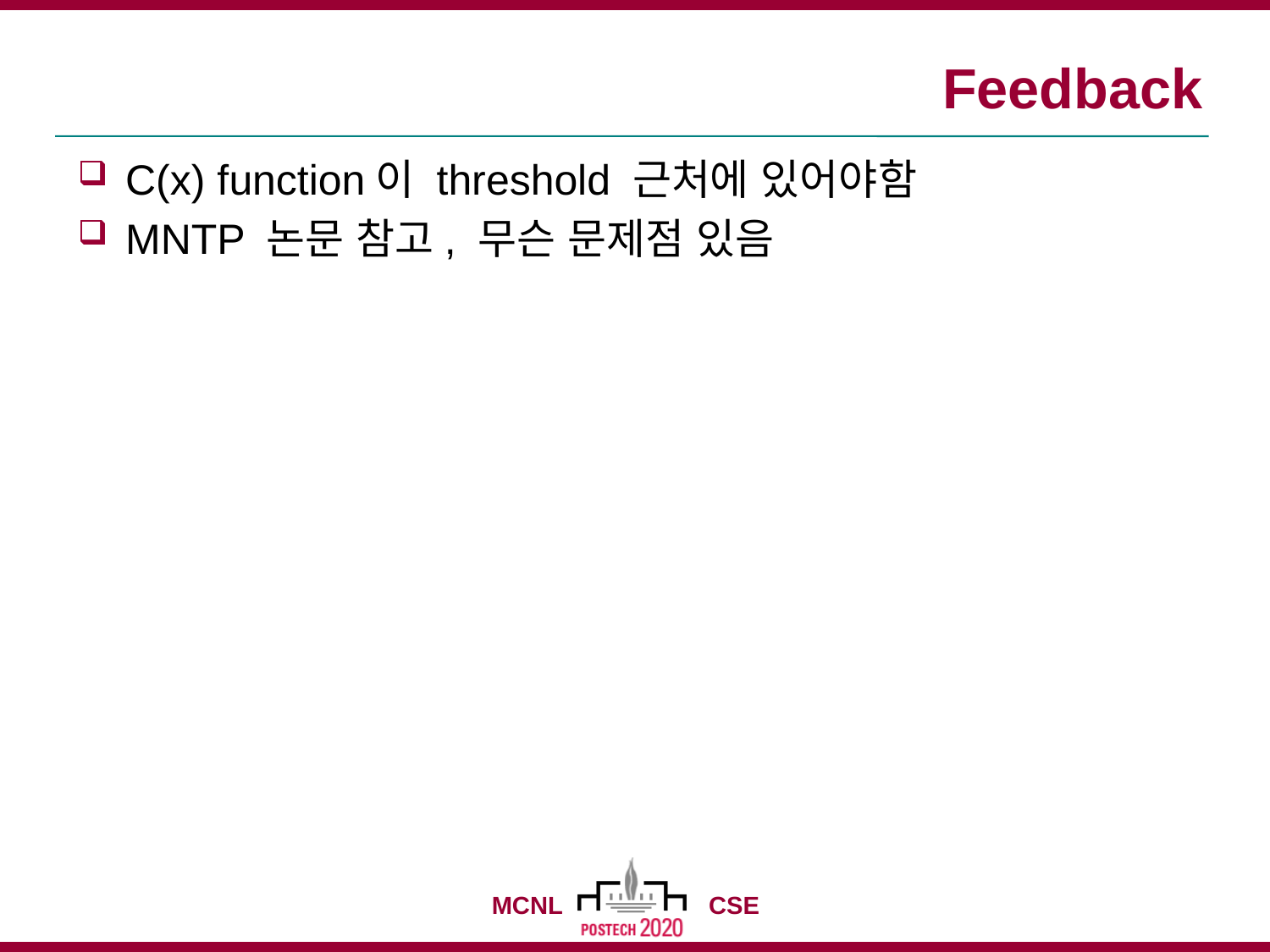

# Feedback
C(x) function이 threshold 근처에 있어야함
MNTP 논문 참고, 무슨 문제점 있음